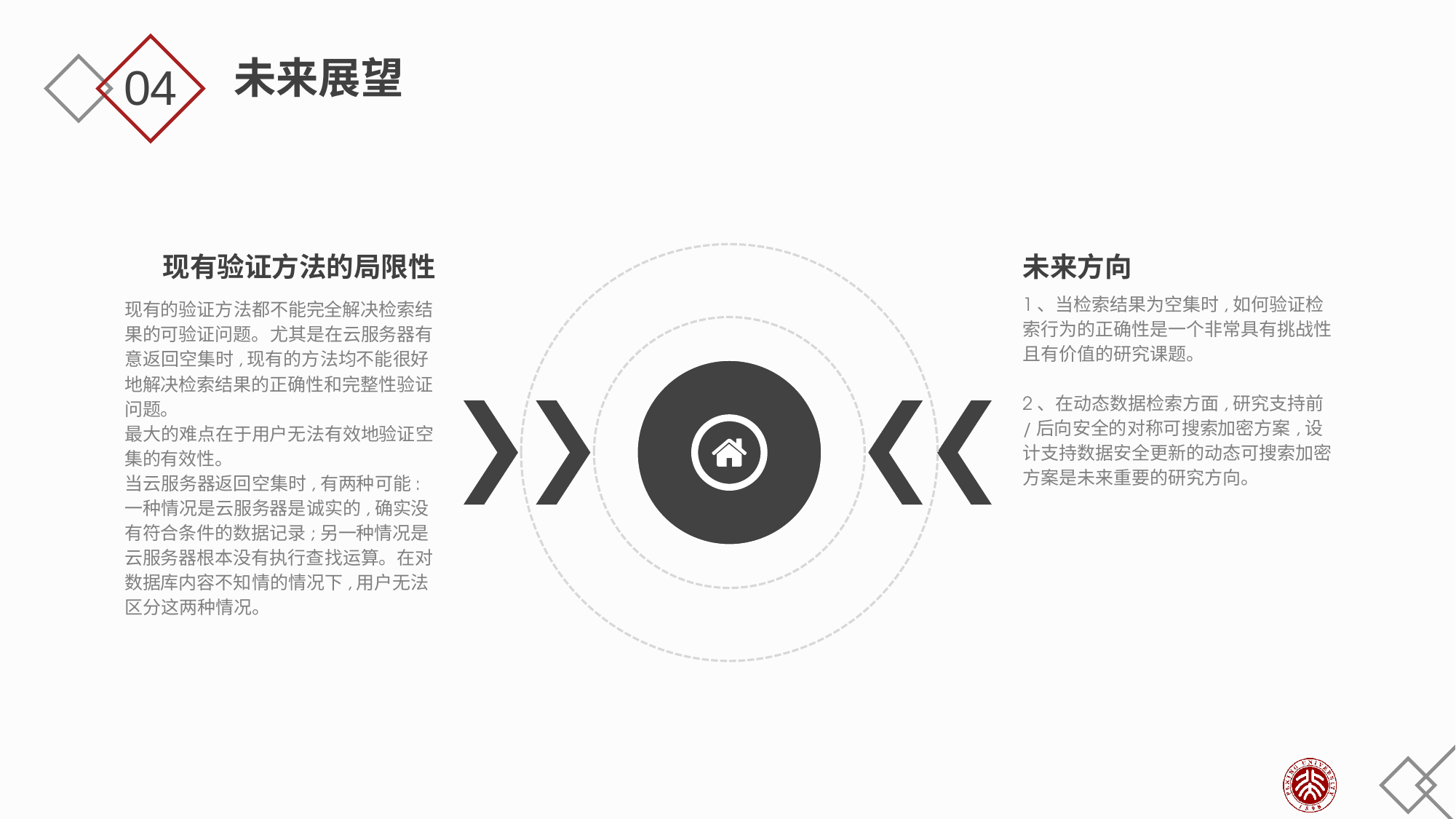

未来展望
04

现有验证方法的局限性
现有的验证方法都不能完全解决检索结果的可验证问题。尤其是在云服务器有意返回空集时,现有的方法均不能很好地解决检索结果的正确性和完整性验证问题。
最大的难点在于用户无法有效地验证空集的有效性。
当云服务器返回空集时,有两种可能:一种情况是云服务器是诚实的,确实没有符合条件的数据记录;另一种情况是云服务器根本没有执行查找运算。在对数据库内容不知情的情况下,用户无法区分这两种情况。

未来方向
1、当检索结果为空集时,如何验证检索行为的正确性是一个非常具有挑战性且有价值的研究课题。

2、在动态数据检索方面,研究支持前/后向安全的对称可搜索加密方案,设计支持数据安全更新的动态可搜索加密方案是未来重要的研究方向。
20